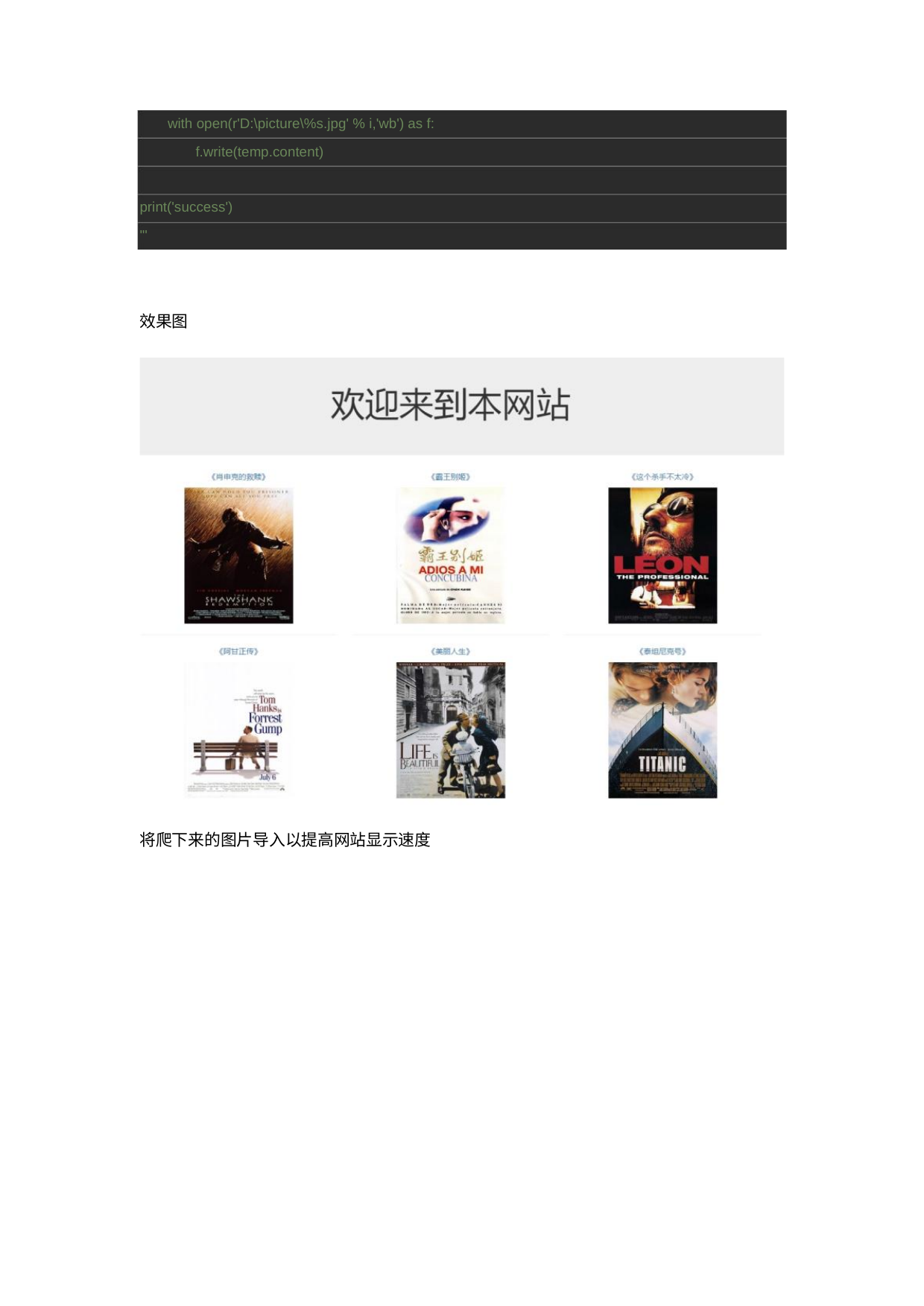

with open(r'D:\picture\%s.jpg' % i,'wb') as f:
f.write(temp.content)
print('success')
'''
效果图

将爬下来的图片导入以提高网站显示速度